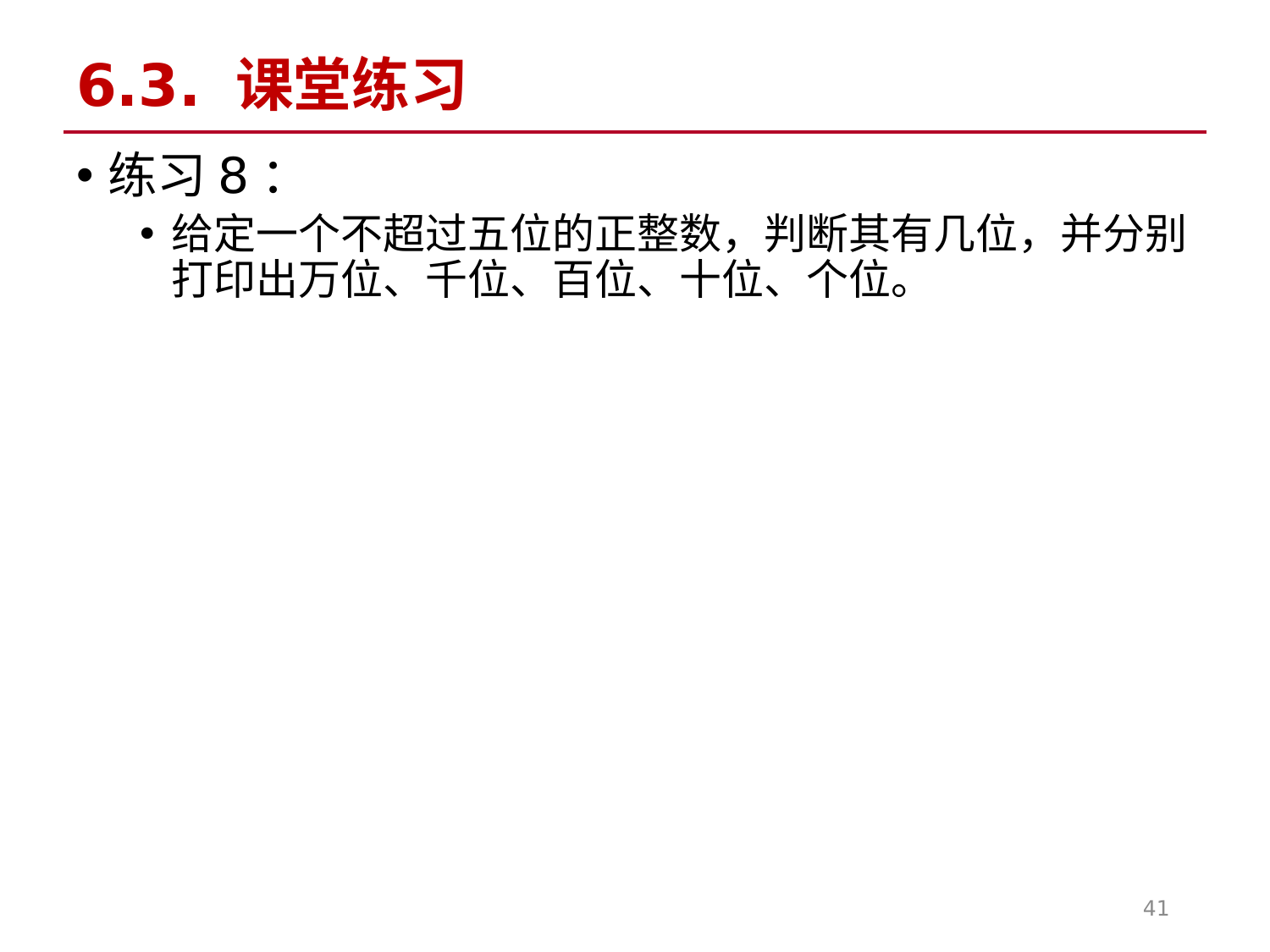

# 6.3. 课堂练习
练习8：
给定一个不超过五位的正整数，判断其有几位，并分别打印出万位、千位、百位、十位、个位。
41